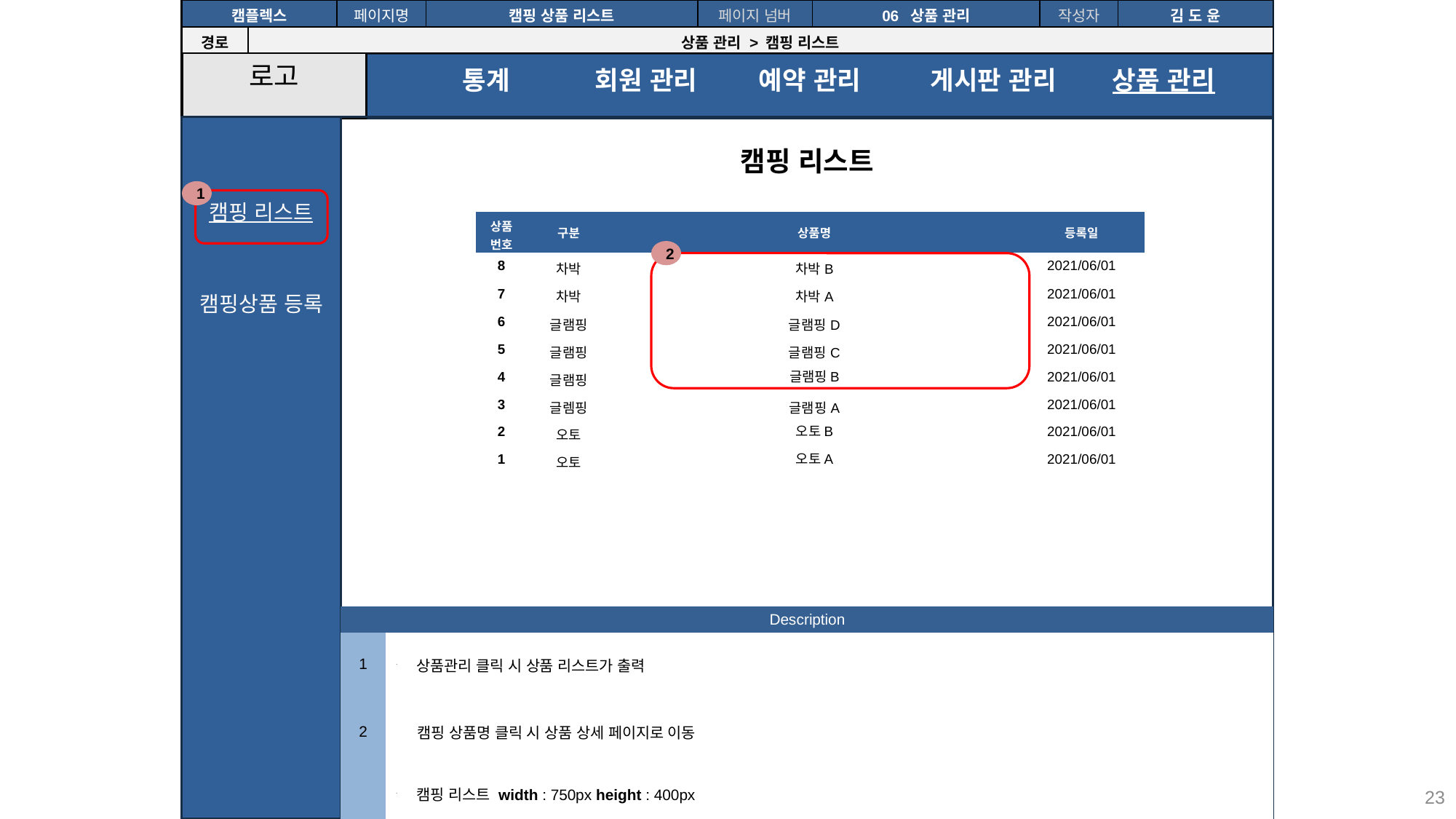

| 캠플렉스 |  | 페이지명 | 캠핑 상품 리스트 | 페이지 넘버 | 06 상품 관리 | 작성자 | 김 도 윤 |
| --- | --- | --- | --- | --- | --- | --- | --- |
| 경로 | 상품 관리 > 캠핑 리스트 |  |  |  |  |  |  |

로고

통계
회원 관리
예약 관리
게시판 관리
상품 관리

캠핑 리스트
1

캠핑 리스트
| 상품번호 | 구분 | 상품명 | 등록일 |
| --- | --- | --- | --- |
| 8 | 차박 | 차박B | 2021/06/01 |
| 7 | 차박 | 차박A | 2021/06/01 |
| 6 | 글램핑 | 글램핑D | 2021/06/01 |
| 5 | 글램핑 | 글램핑C | 2021/06/01 |
| 4 | 글램핑 | 글램핑B | 2021/06/01 |
| 3 | 글렘핑 | 글램핑A | 2021/06/01 |
| 2 | 오토 | 오토B | 2021/06/01 |
| 1 | 오토 | 오토A | 2021/06/01 |
2

캠핑상품 등록
| Description |  |
| --- | --- |
| 1 | 상품관리 클릭 시 상품 리스트가 출력 |
| 2 | 캠핑 상품명 클릭 시 상품 상세 페이지로 이동 |
|  | 캠핑 리스트 width : 750px height : 400px |
23